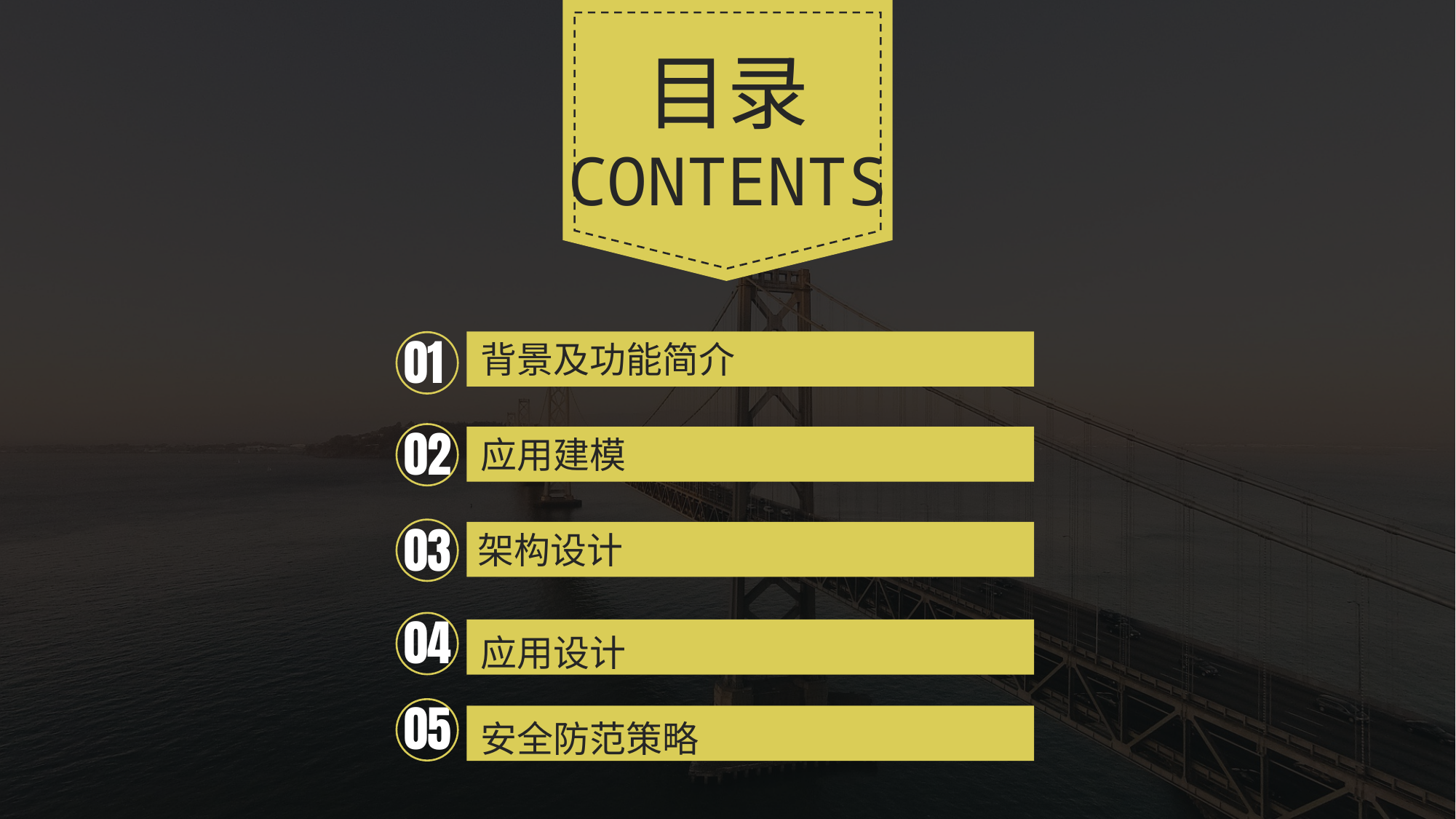

目录
CONTENTS
01

背景及功能简介

02

应用建模

03

架构设计
04

应用设计
05

安全防范策略